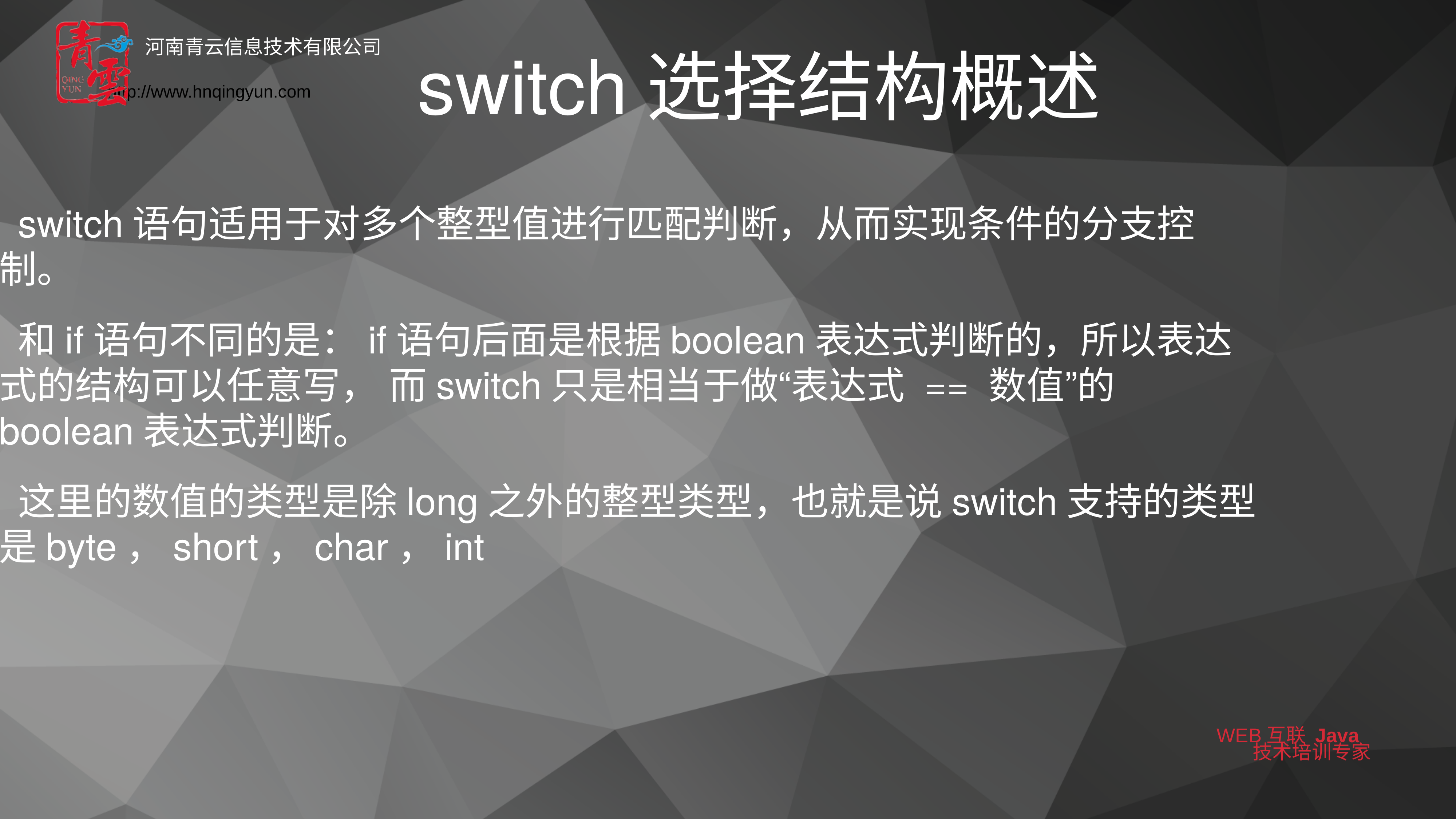

# switch选择结构概述
switch语句适用于对多个整型值进行匹配判断，从而实现条件的分支控制。
和if语句不同的是：if语句后面是根据boolean表达式判断的，所以表达式的结构可以任意写， 而switch只是相当于做“表达式 == 数值”的boolean表达式判断。
这里的数值的类型是除long之外的整型类型，也就是说switch支持的类型是byte，short，char，int